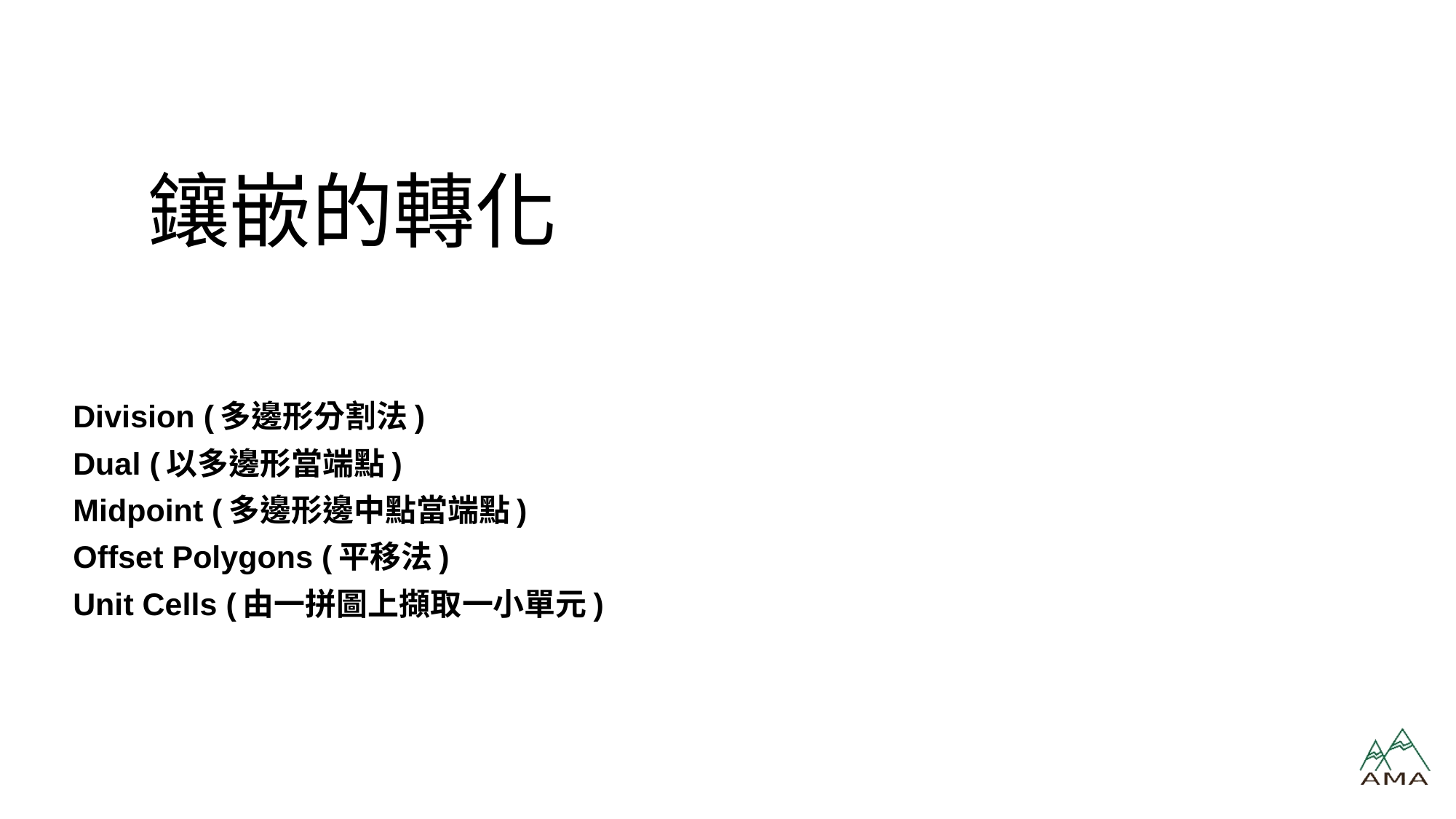

# 鑲嵌的轉化
Division (多邊形分割法)
Dual (以多邊形當端點)
Midpoint (多邊形邊中點當端點)
Offset Polygons (平移法)
Unit Cells (由一拼圖上擷取一小單元)